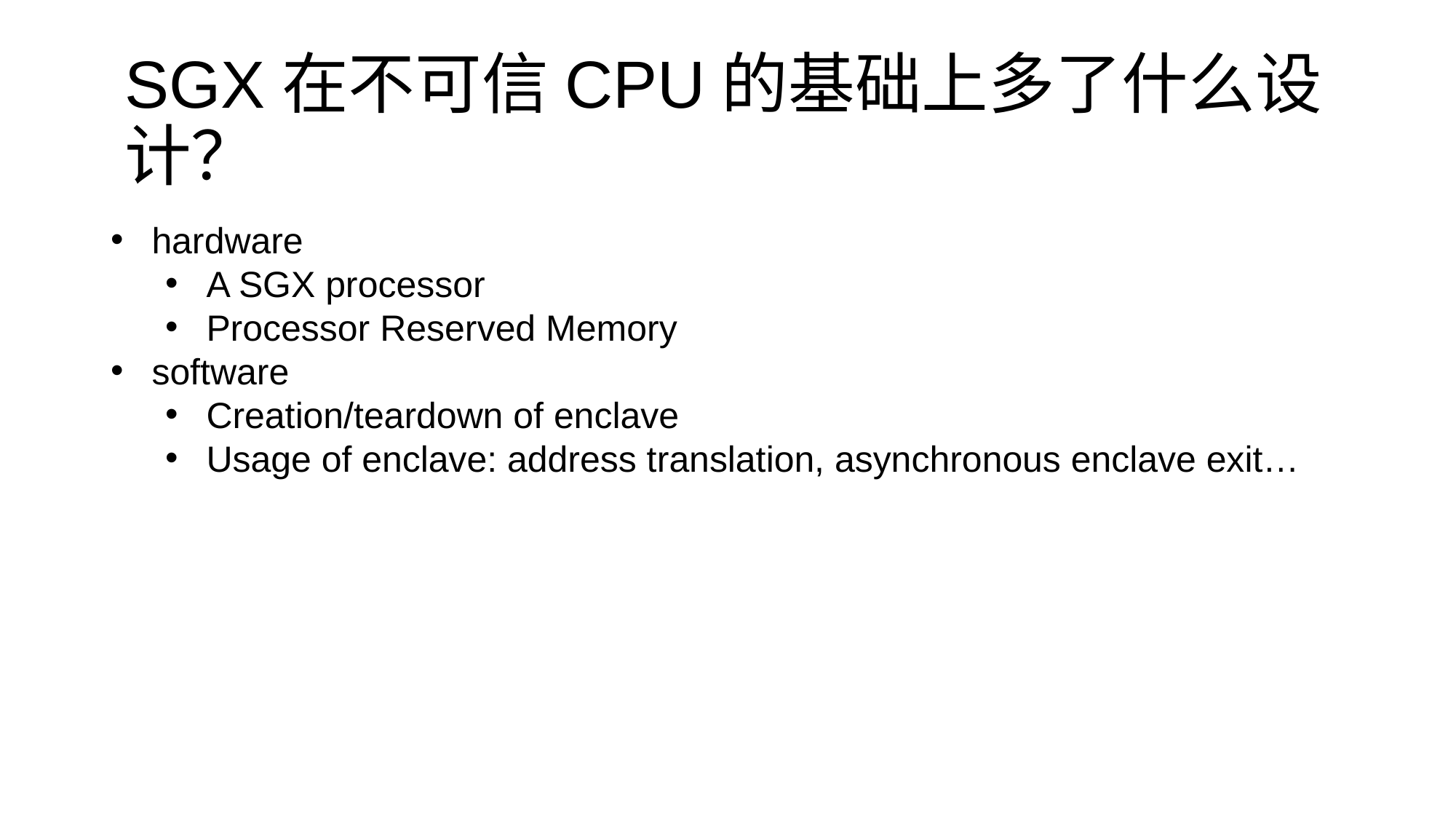

# SGX在不可信CPU的基础上多了什么设计？
hardware
A SGX processor
Processor Reserved Memory
software
Creation/teardown of enclave
Usage of enclave: address translation, asynchronous enclave exit…